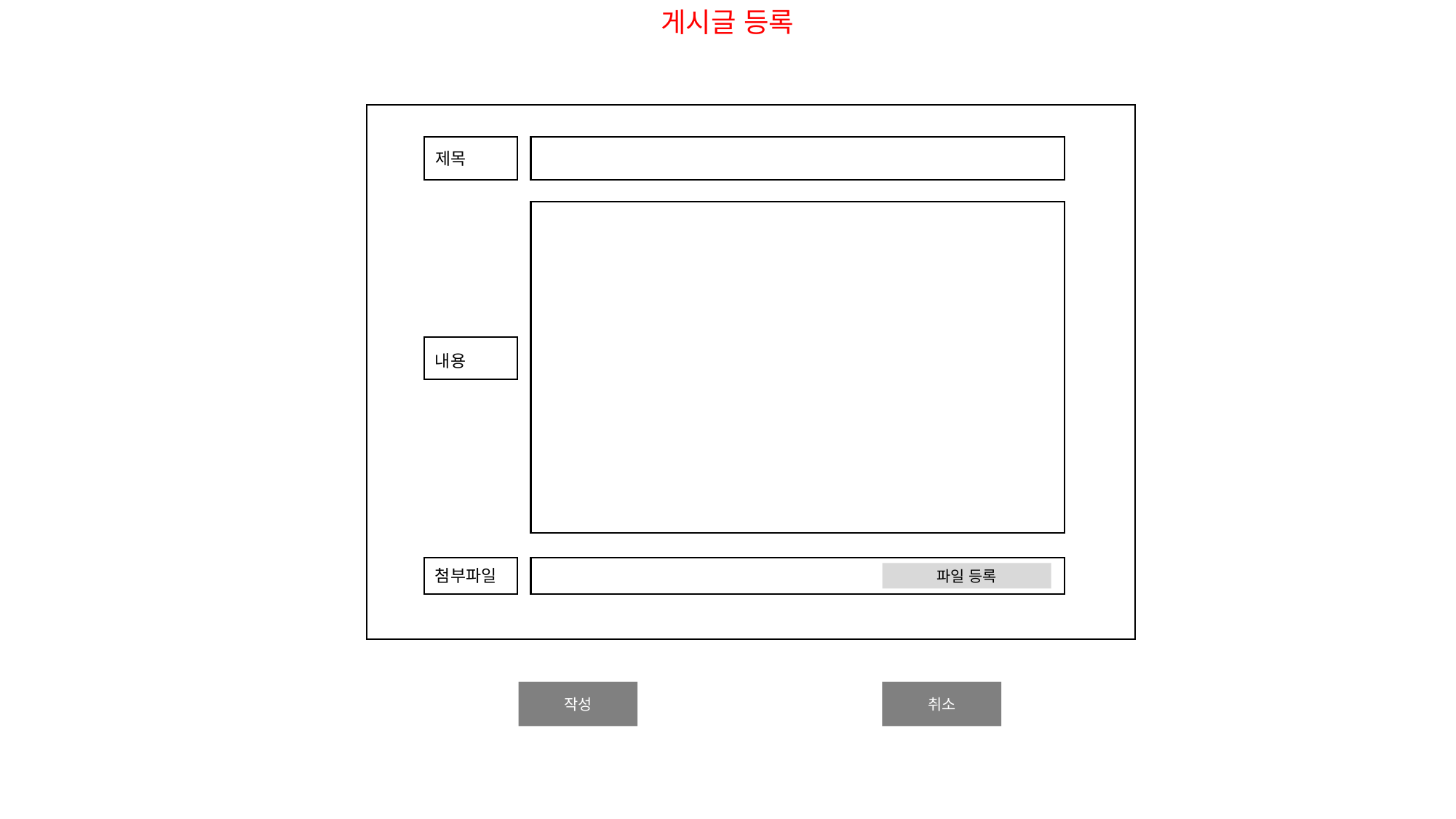

게시글 등록

제목

내용

첨부파일
파일 등록
작성
취소